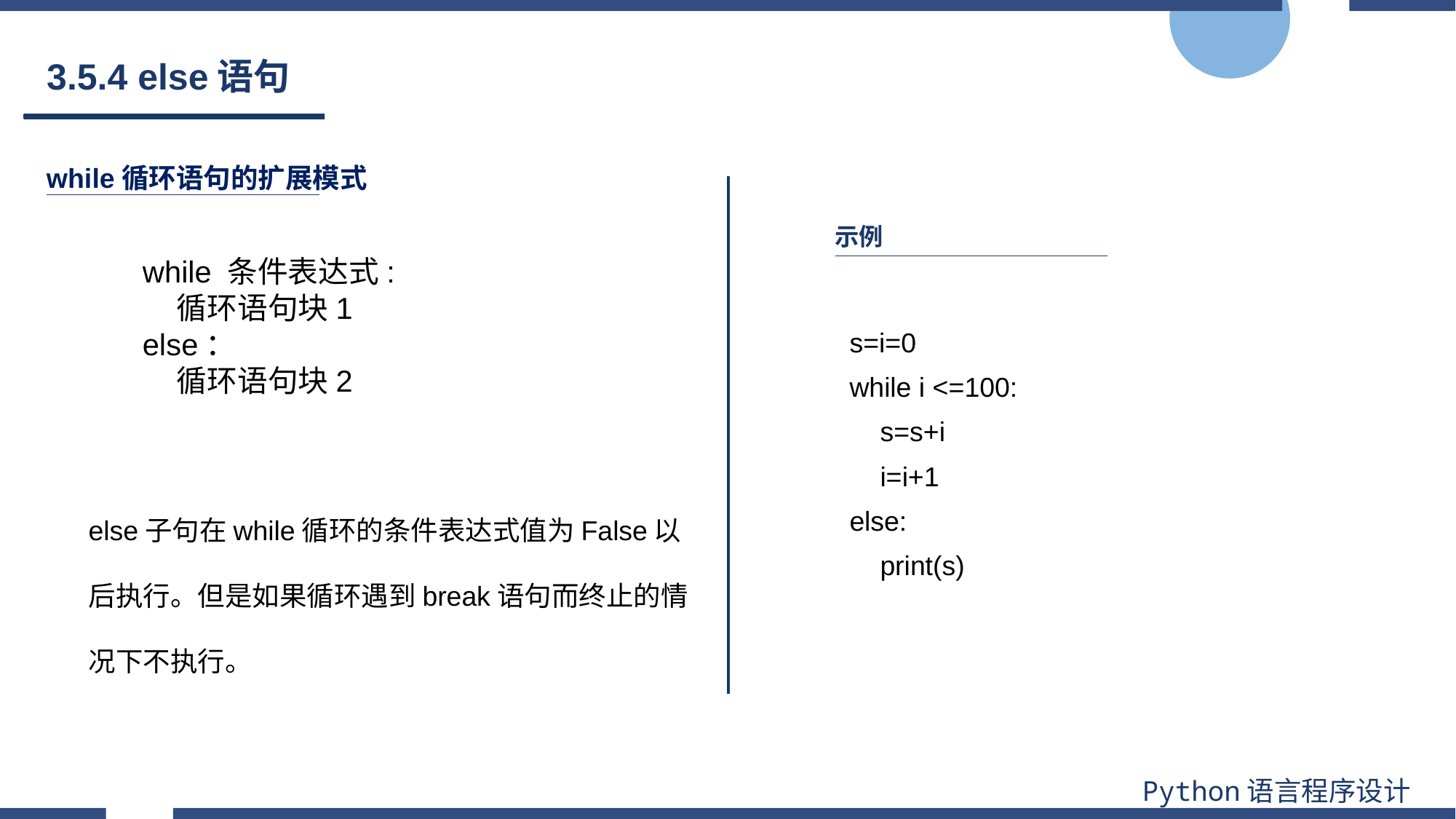

# 3.5.4 else语句
while循环语句的扩展模式
示例
while 条件表达式:
    循环语句块1
else：
    循环语句块2
s=i=0
while i <=100:
    s=s+i
    i=i+1
else:
    print(s)
else子句在while循环的条件表达式值为False以后执行。但是如果循环遇到break语句而终止的情况下不执行。